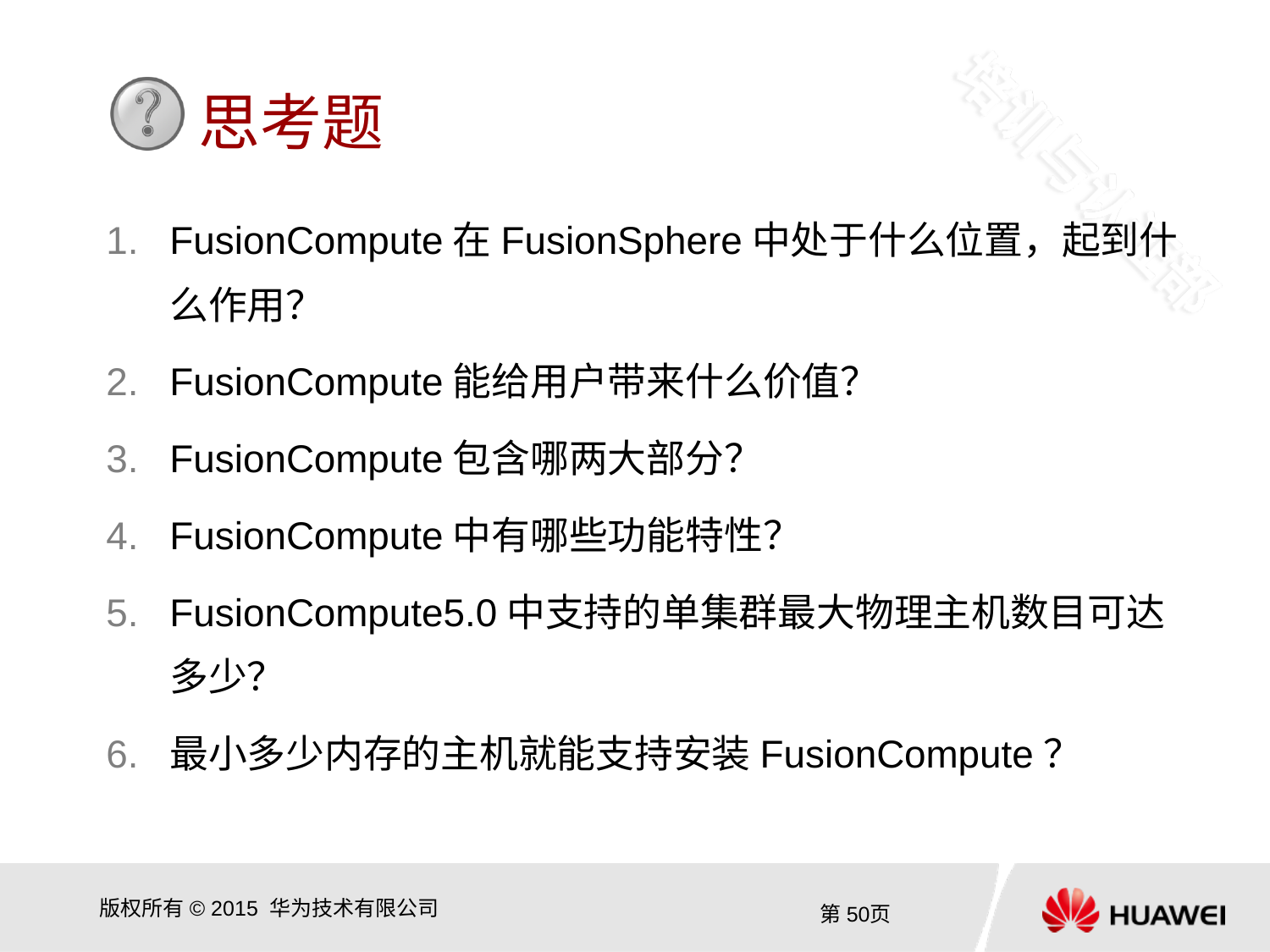

FusionCompute在FusionSphere中处于什么位置，起到什么作用？
FusionCompute能给用户带来什么价值？
FusionCompute包含哪两大部分？
FusionCompute中有哪些功能特性？
FusionCompute5.0中支持的单集群最大物理主机数目可达多少？
最小多少内存的主机就能支持安装FusionCompute？